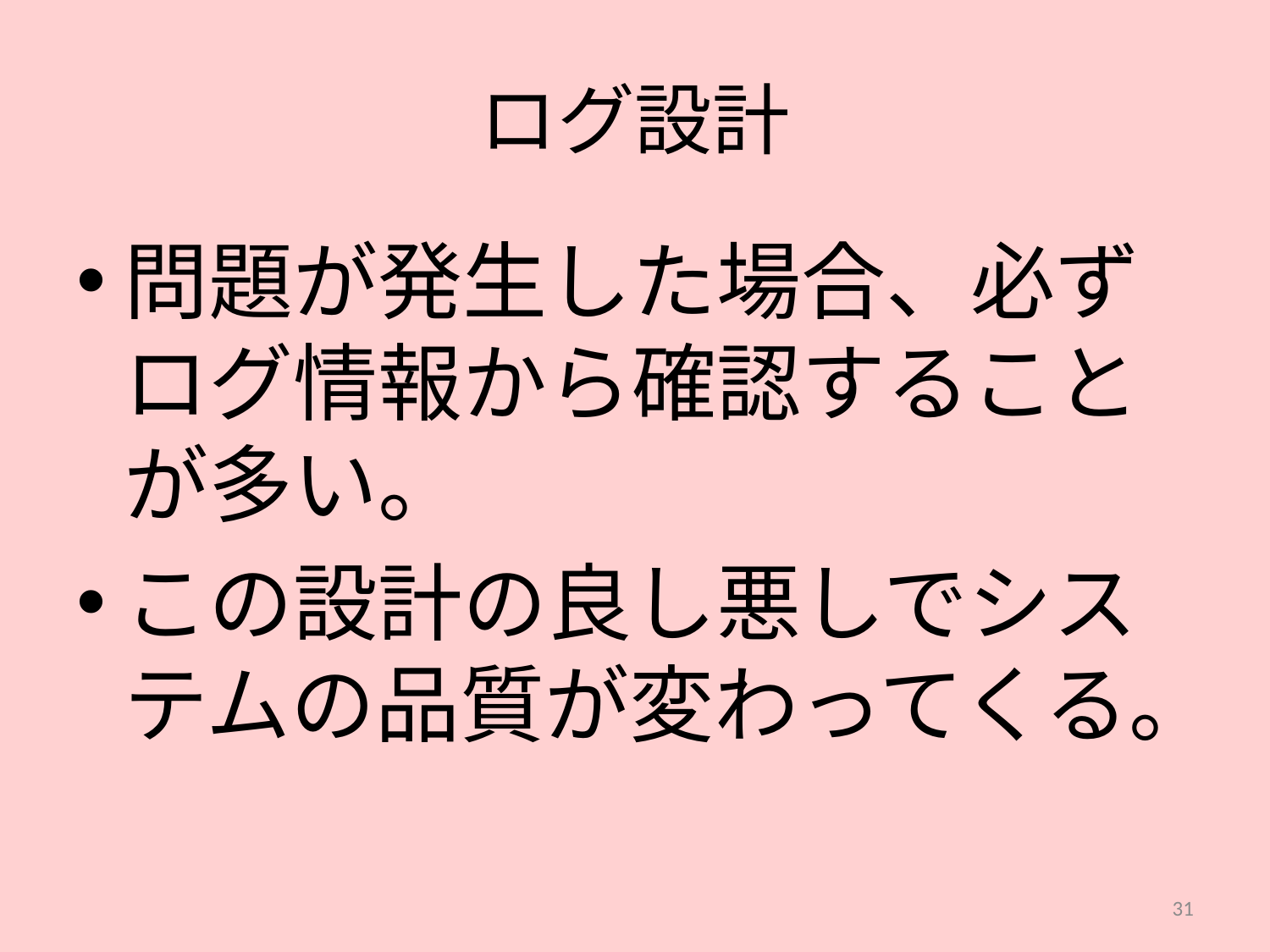

# ログ設計
問題が発生した場合、必ずログ情報から確認することが多い。
この設計の良し悪しでシステムの品質が変わってくる。
31